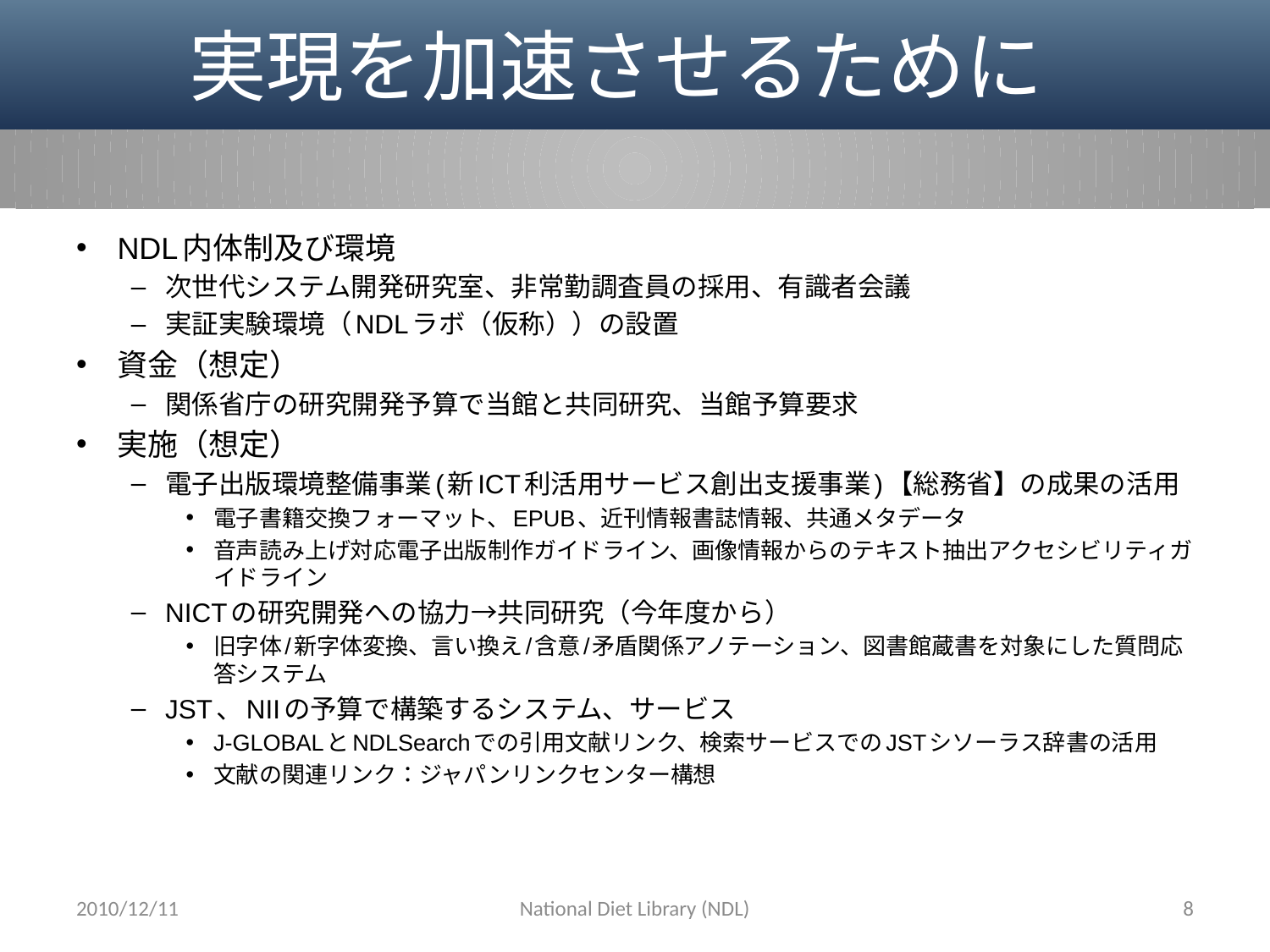

# 実現を加速させるために
NDL内体制及び環境
次世代システム開発研究室、非常勤調査員の採用、有識者会議
実証実験環境（NDLラボ（仮称））の設置
資金（想定）
関係省庁の研究開発予算で当館と共同研究、当館予算要求
実施（想定）
電子出版環境整備事業(新ICT利活用サービス創出支援事業)【総務省】の成果の活用
電子書籍交換フォーマット、EPUB、近刊情報書誌情報、共通メタデータ
音声読み上げ対応電子出版制作ガイドライン、画像情報からのテキスト抽出アクセシビリティガイドライン
NICTの研究開発への協力→共同研究（今年度から）
旧字体/新字体変換、言い換え/含意/矛盾関係アノテーション、図書館蔵書を対象にした質問応答システム
JST、NIIの予算で構築するシステム、サービス
J-GLOBALとNDLSearchでの引用文献リンク、検索サービスでのJSTシソーラス辞書の活用
文献の関連リンク：ジャパンリンクセンター構想

2010/12/11
National Diet Library (NDL)
8